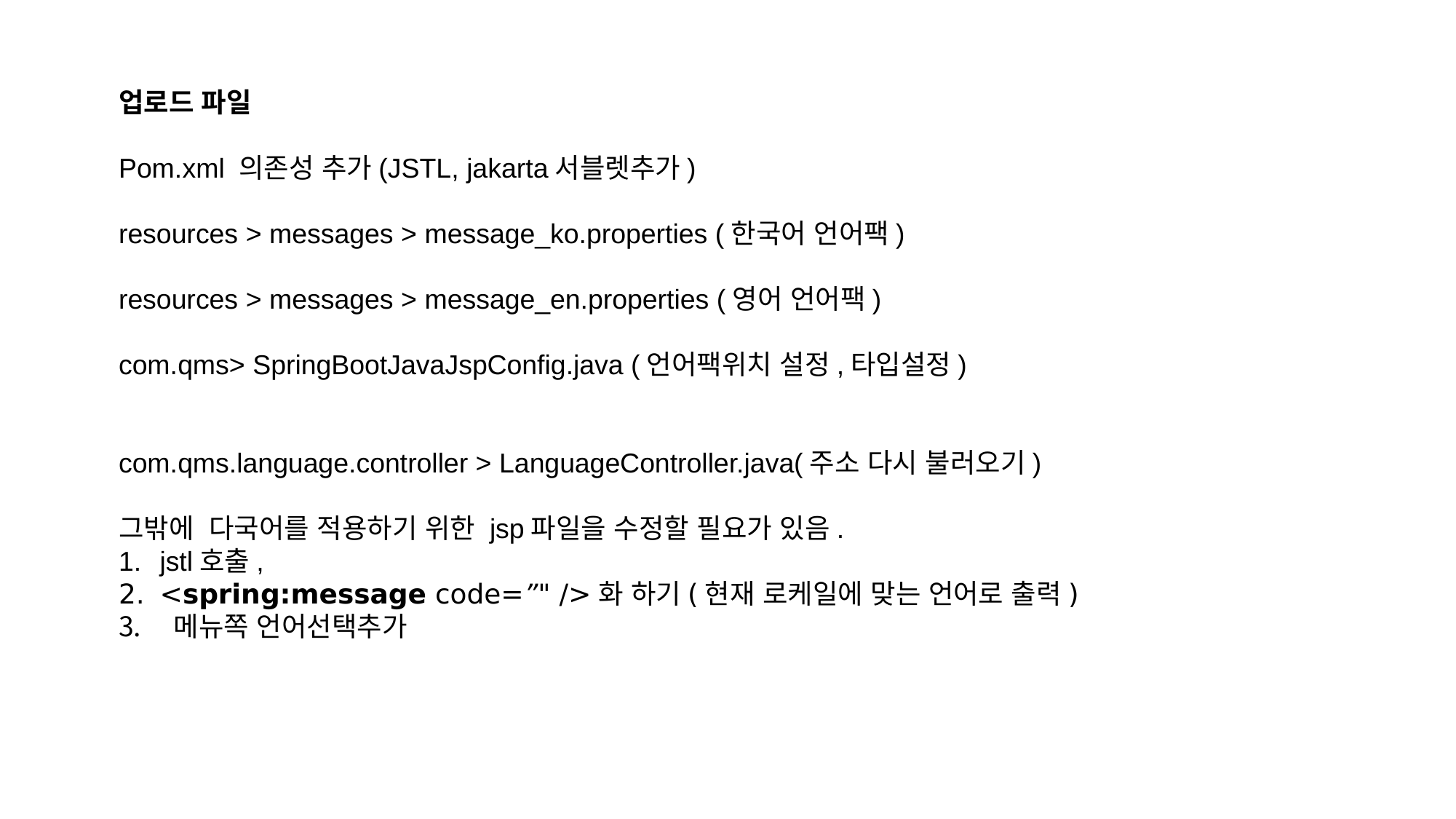

업로드 파일

Pom.xml 의존성 추가(JSTL, jakarta서블렛추가)

resources > messages > message_ko.properties (한국어 언어팩)

resources > messages > message_en.properties (영어 언어팩)

com.qms> SpringBootJavaJspConfig.java (언어팩위치 설정,타입설정)

com.qms.language.controller > LanguageController.java(주소 다시 불러오기)

그밖에  다국어를 적용하기 위한 jsp파일을 수정할 필요가 있음.
jstl호출,
<spring:message code=”" />화 하기(현재 로케일에 맞는 언어로 출력)
 메뉴쪽 언어선택추가